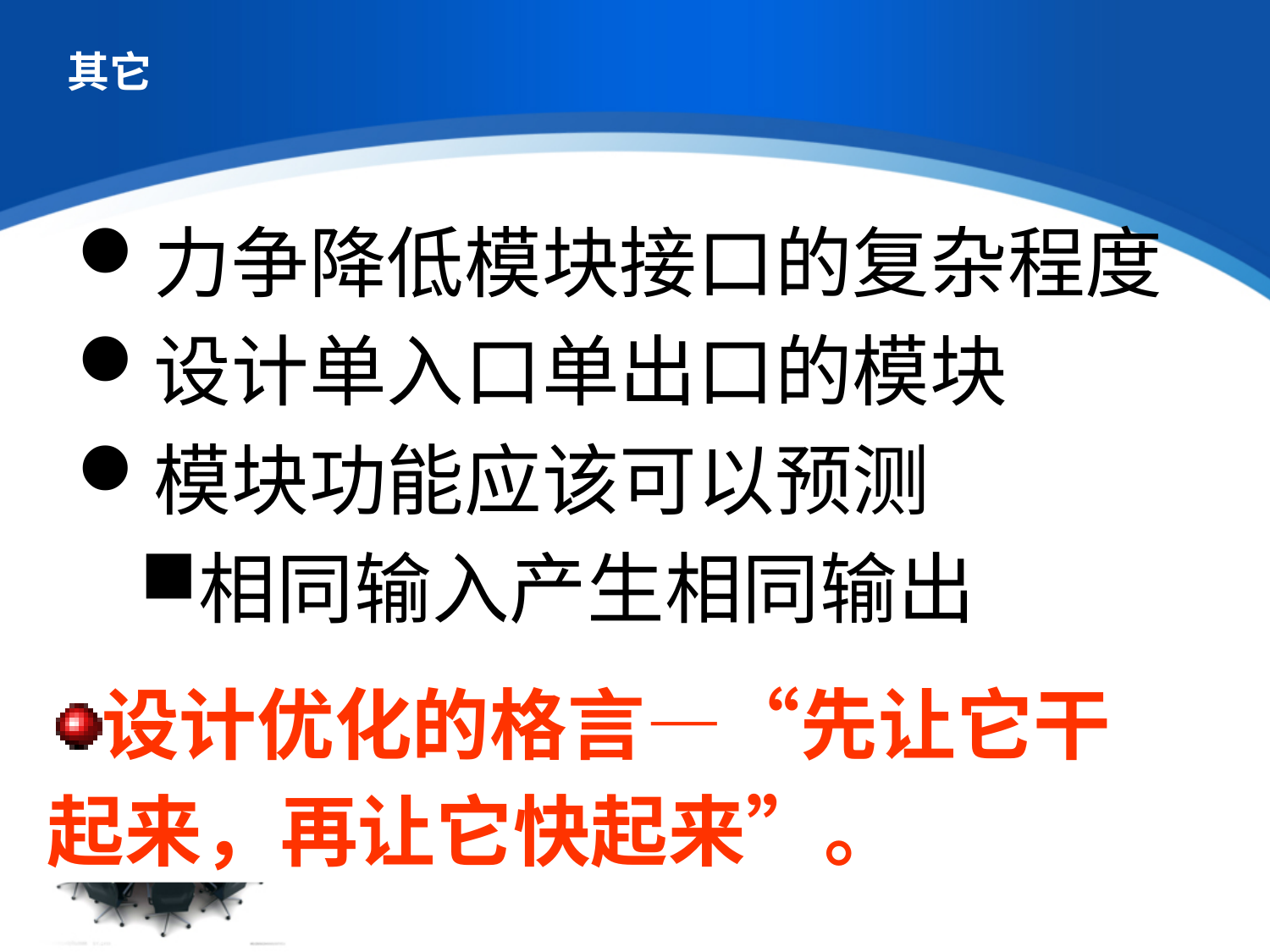

# 其它
力争降低模块接口的复杂程度
设计单入口单出口的模块
模块功能应该可以预测
相同输入产生相同输出
设计优化的格言—“先让它干起来，再让它快起来”。